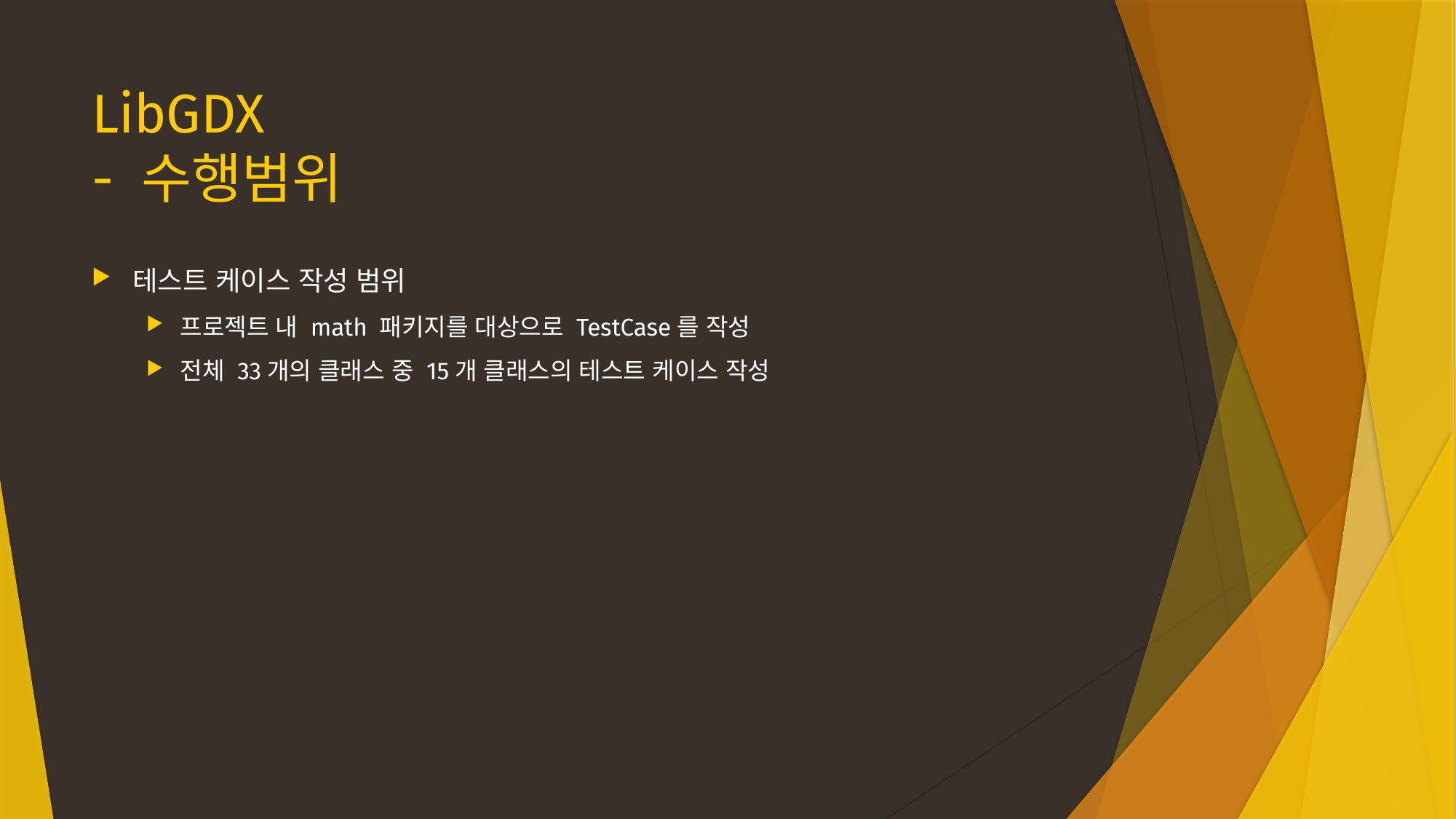

# LibGDX - 수행범위
테스트 케이스 작성 범위
프로젝트 내 math 패키지를 대상으로 TestCase를 작성
전체 33개의 클래스 중 15개 클래스의 테스트 케이스 작성